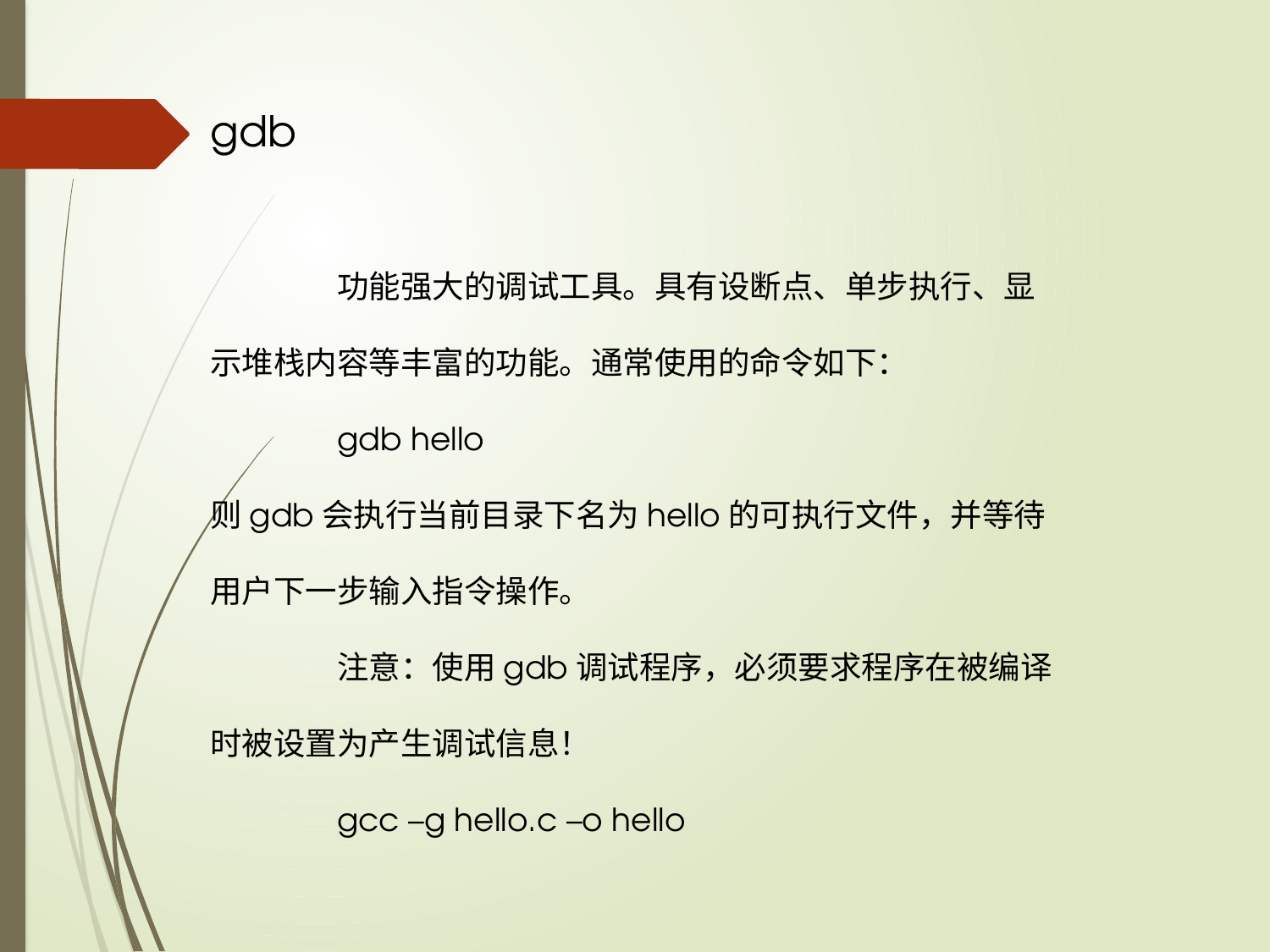

gdb
	功能强大的调试工具。具有设断点、单步执行、显示堆栈内容等丰富的功能。通常使用的命令如下：
	gdb hello
则gdb会执行当前目录下名为hello的可执行文件，并等待用户下一步输入指令操作。
	注意：使用gdb调试程序，必须要求程序在被编译时被设置为产生调试信息！
	gcc –g hello.c –o hello